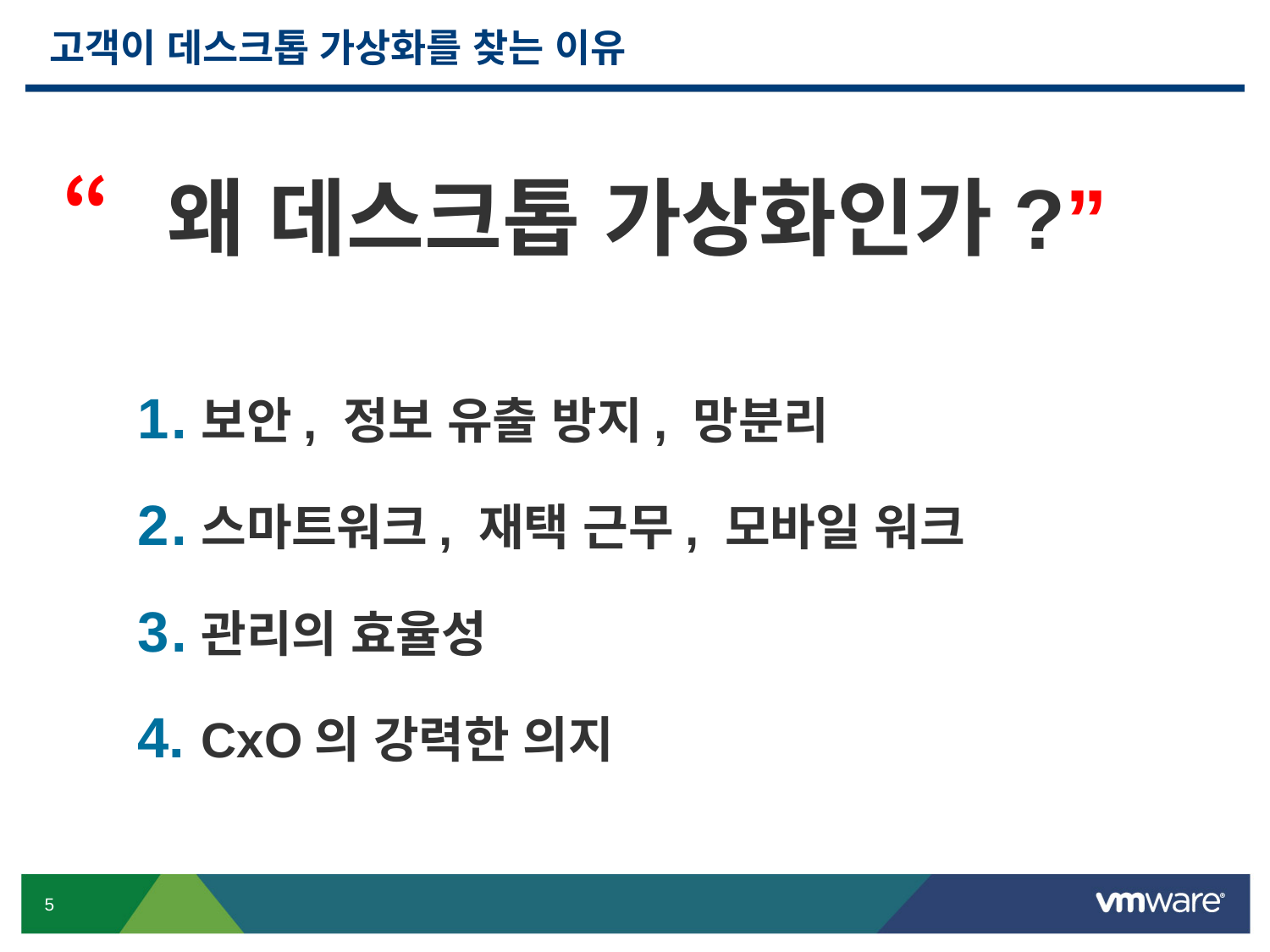

# 고객이 데스크톱 가상화를 찾는 이유
“왜 데스크톱 가상화인가?”
보안, 정보 유출 방지, 망분리
스마트워크, 재택 근무, 모바일 워크
관리의 효율성
CxO의 강력한 의지